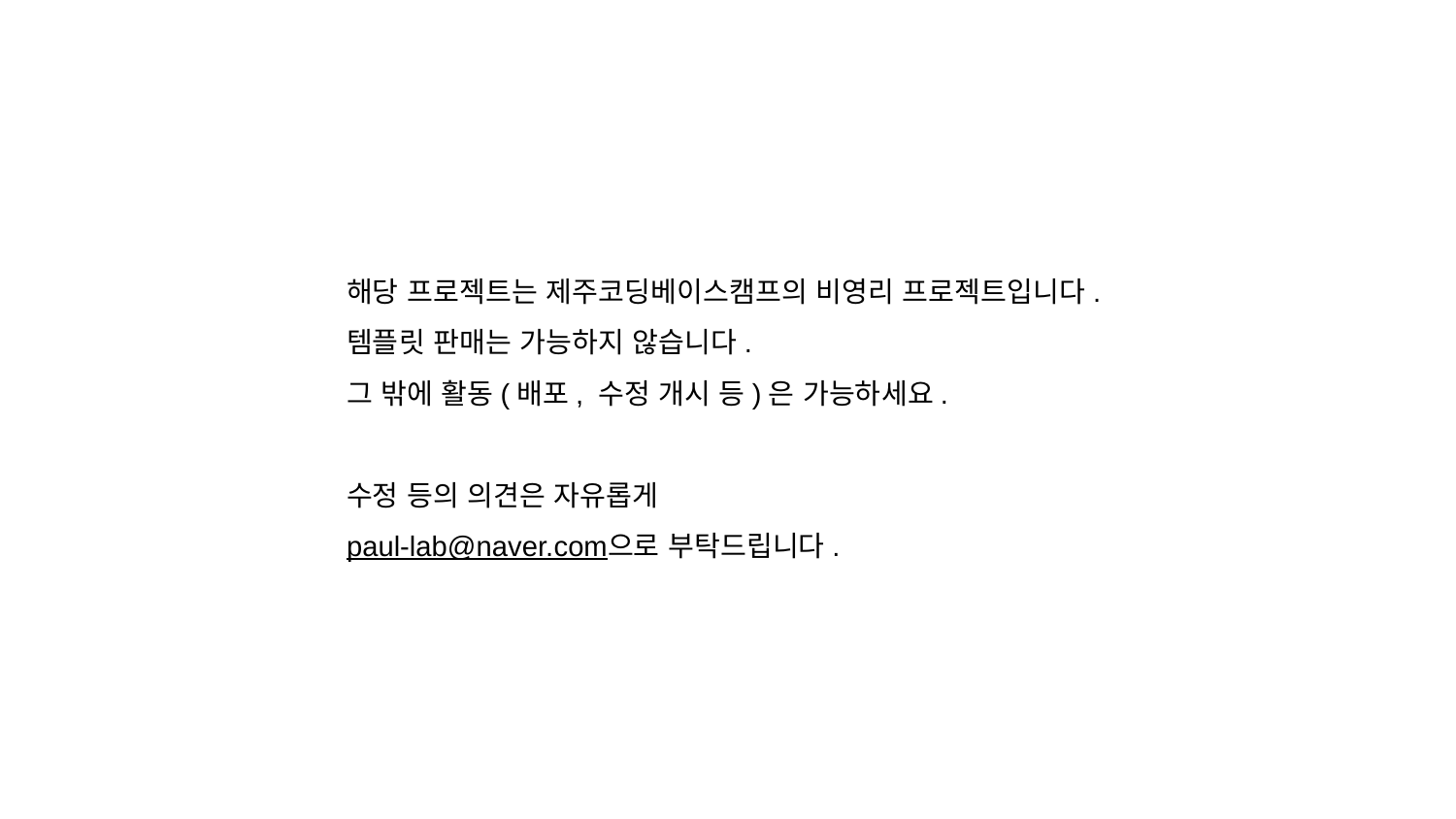

해당 프로젝트는 제주코딩베이스캠프의 비영리 프로젝트입니다.
템플릿 판매는 가능하지 않습니다.
그 밖에 활동(배포, 수정 개시 등)은 가능하세요.

수정 등의 의견은 자유롭게
paul-lab@naver.com으로 부탁드립니다.